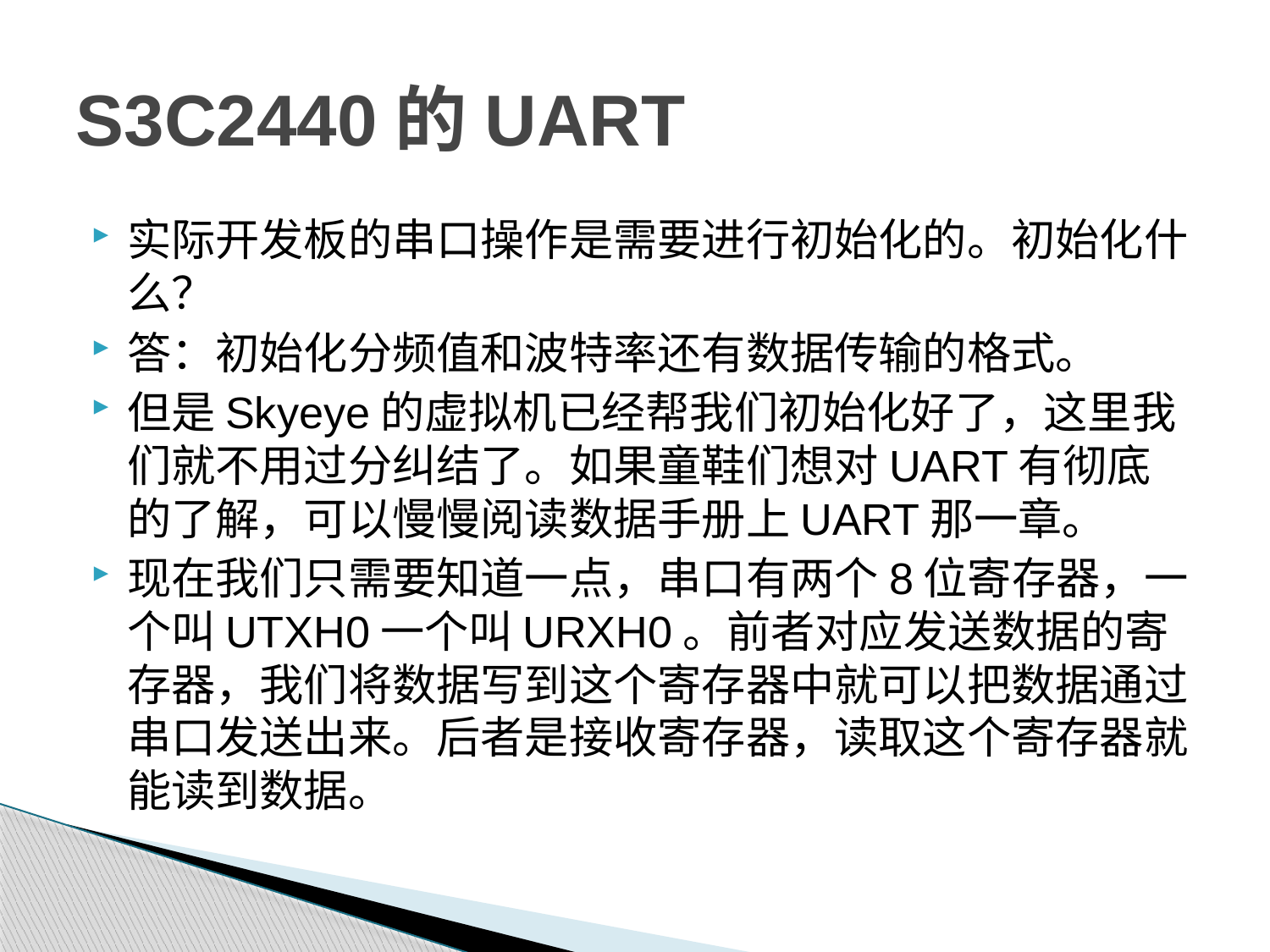

# S3C2440的UART
实际开发板的串口操作是需要进行初始化的。初始化什么？
答：初始化分频值和波特率还有数据传输的格式。
但是Skyeye的虚拟机已经帮我们初始化好了，这里我们就不用过分纠结了。如果童鞋们想对UART有彻底的了解，可以慢慢阅读数据手册上UART那一章。
现在我们只需要知道一点，串口有两个8位寄存器，一个叫UTXH0一个叫URXH0。前者对应发送数据的寄存器，我们将数据写到这个寄存器中就可以把数据通过串口发送出来。后者是接收寄存器，读取这个寄存器就能读到数据。